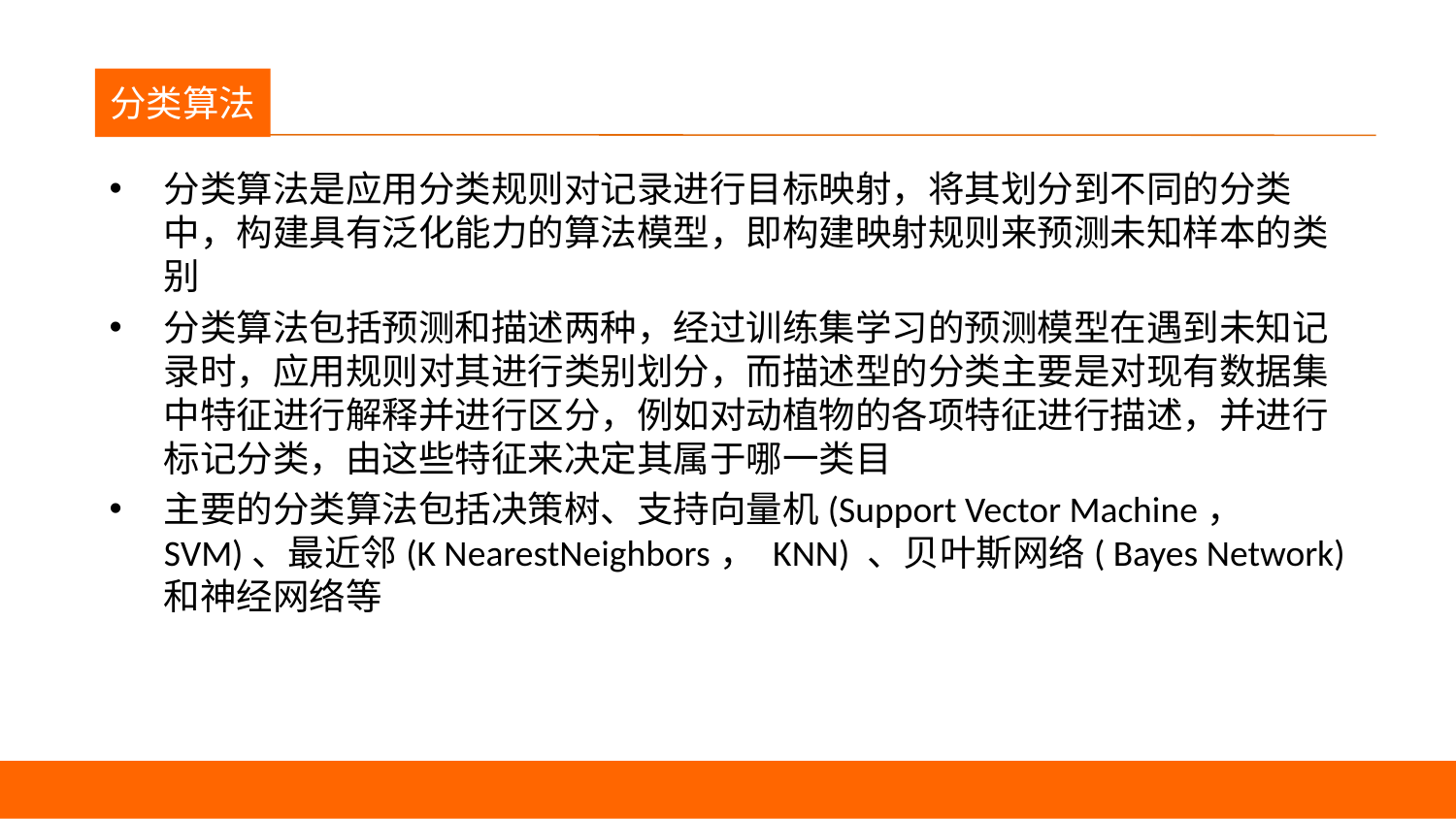

议程
分类算法

分类算法是应用分类规则对记录进行目标映射，将其划分到不同的分类中，构建具有泛化能力的算法模型，即构建映射规则来预测未知样本的类别
分类算法包括预测和描述两种，经过训练集学习的预测模型在遇到未知记录时，应用规则对其进行类别划分，而描述型的分类主要是对现有数据集中特征进行解释并进行区分，例如对动植物的各项特征进行描述，并进行标记分类，由这些特征来决定其属于哪一类目
主要的分类算法包括决策树、支持向量机(Support Vector Machine， SVM)、最近邻(K NearestNeighbors， KNN) 、贝叶斯网络( Bayes Network) 和神经网络等